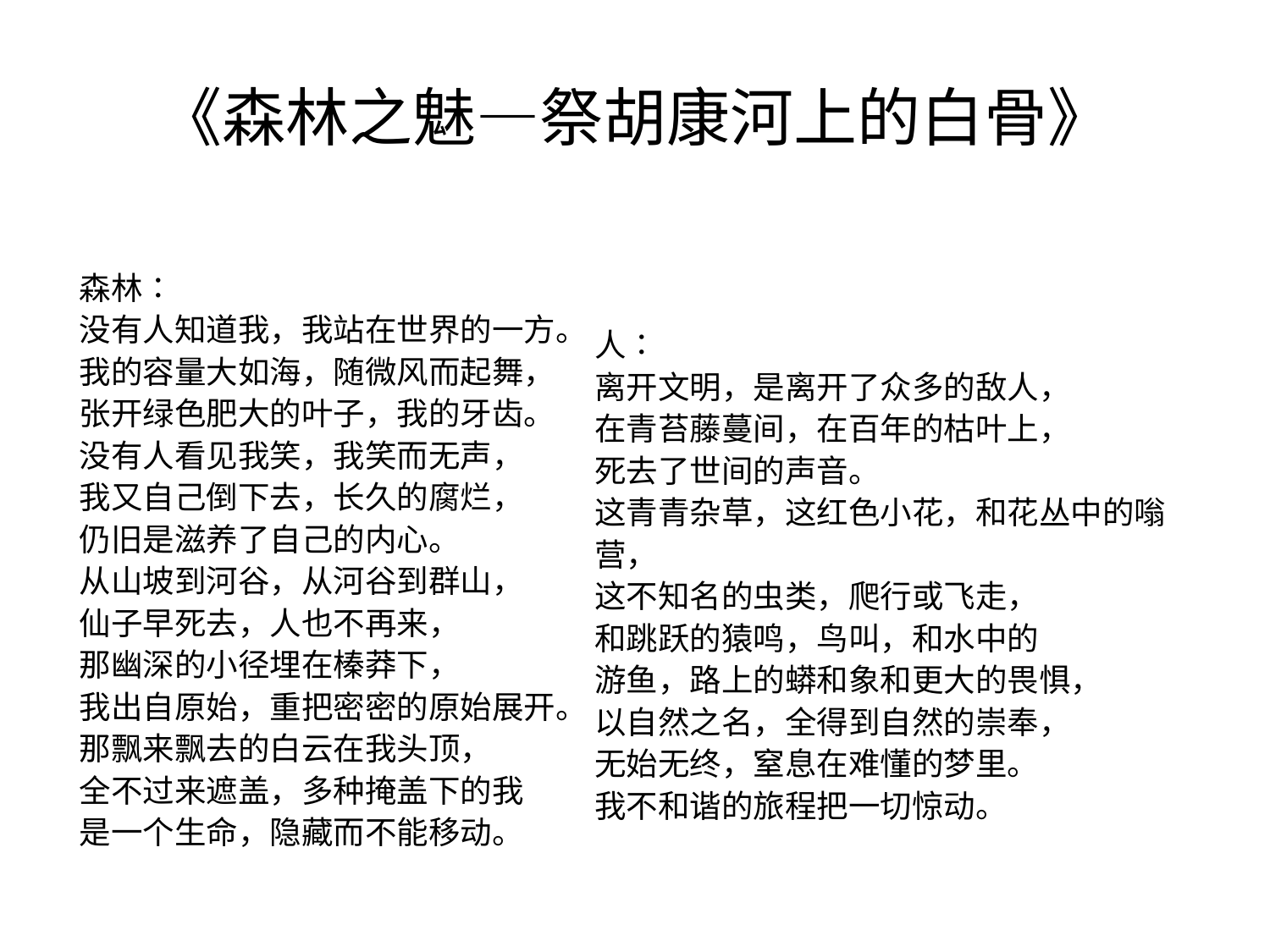

# 《森林之魅—祭胡康河上的白骨》
森林∶
没有人知道我，我站在世界的一方。
我的容量大如海，随微风而起舞，
张开绿色肥大的叶子，我的牙齿。
没有人看见我笑，我笑而无声，
我又自己倒下去，长久的腐烂，
仍旧是滋养了自己的内心。
从山坡到河谷，从河谷到群山，
仙子早死去，人也不再来，
那幽深的小径埋在榛莽下，
我出自原始，重把密密的原始展开。
那飘来飘去的白云在我头顶，
全不过来遮盖，多种掩盖下的我
是一个生命，隐藏而不能移动。

人∶
离开文明，是离开了众多的敌人，
在青苔藤蔓间，在百年的枯叶上，
死去了世间的声音。
这青青杂草，这红色小花，和花丛中的嗡营，
这不知名的虫类，爬行或飞走，
和跳跃的猿鸣，鸟叫，和水中的
游鱼，路上的蟒和象和更大的畏惧，
以自然之名，全得到自然的崇奉，
无始无终，窒息在难懂的梦里。
我不和谐的旅程把一切惊动。